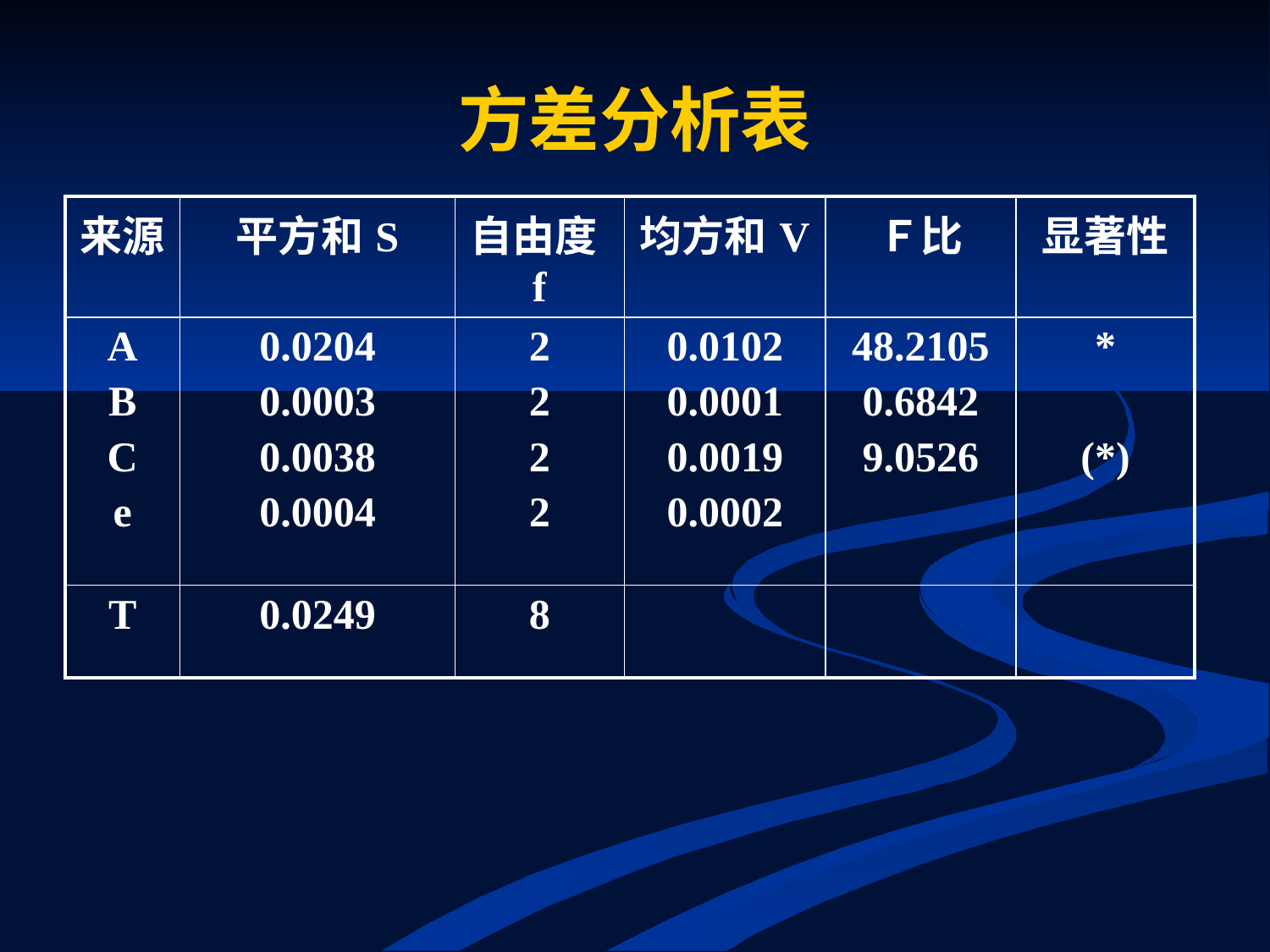

方差分析表
| 来源 | 平方和S | 自由度f | 均方和V | Ｆ比 | 显著性 |
| --- | --- | --- | --- | --- | --- |
| A B C e | 0.0204 0.0003 0.0038 0.0004 | 2 2 2 2 | 0.0102 0.0001 0.0019 0.0002 | 48.2105 0.6842 9.0526 | \* (\*) |
| T | 0.0249 | 8 |  |  |  |